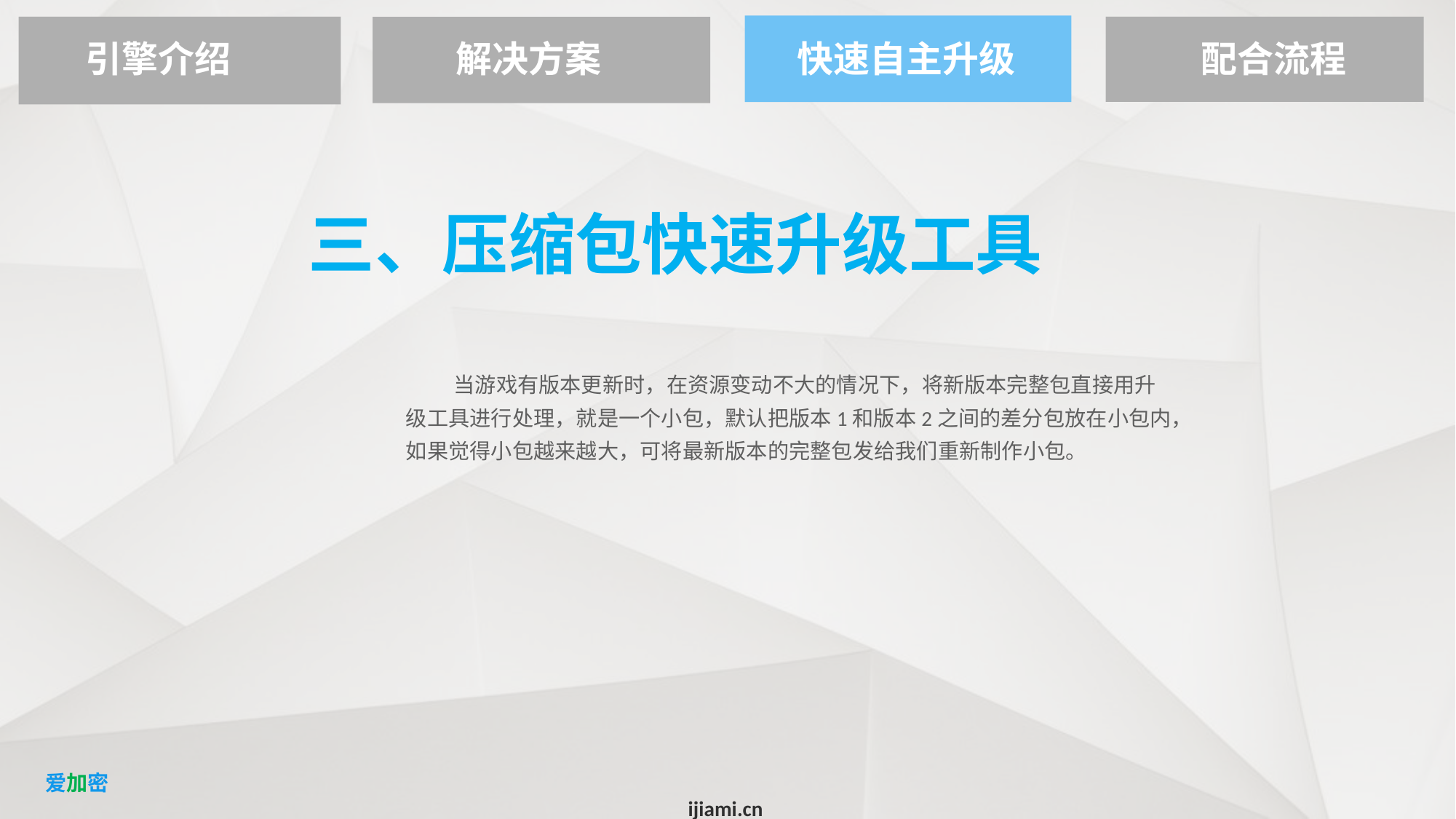

引擎介绍
解决方案
快速自主升级
配合流程
# 三、压缩包快速升级工具

         当游戏有版本更新时，在资源变动不大的情况下，将新版本完整包直接用升级工具进行处理，就是一个小包，默认把版本1和版本2之间的差分包放在小包内，如果觉得小包越来越大，可将最新版本的完整包发给我们重新制作小包。
 爱加密                                                                                                                                                                                                                                                                           ijiami.cn